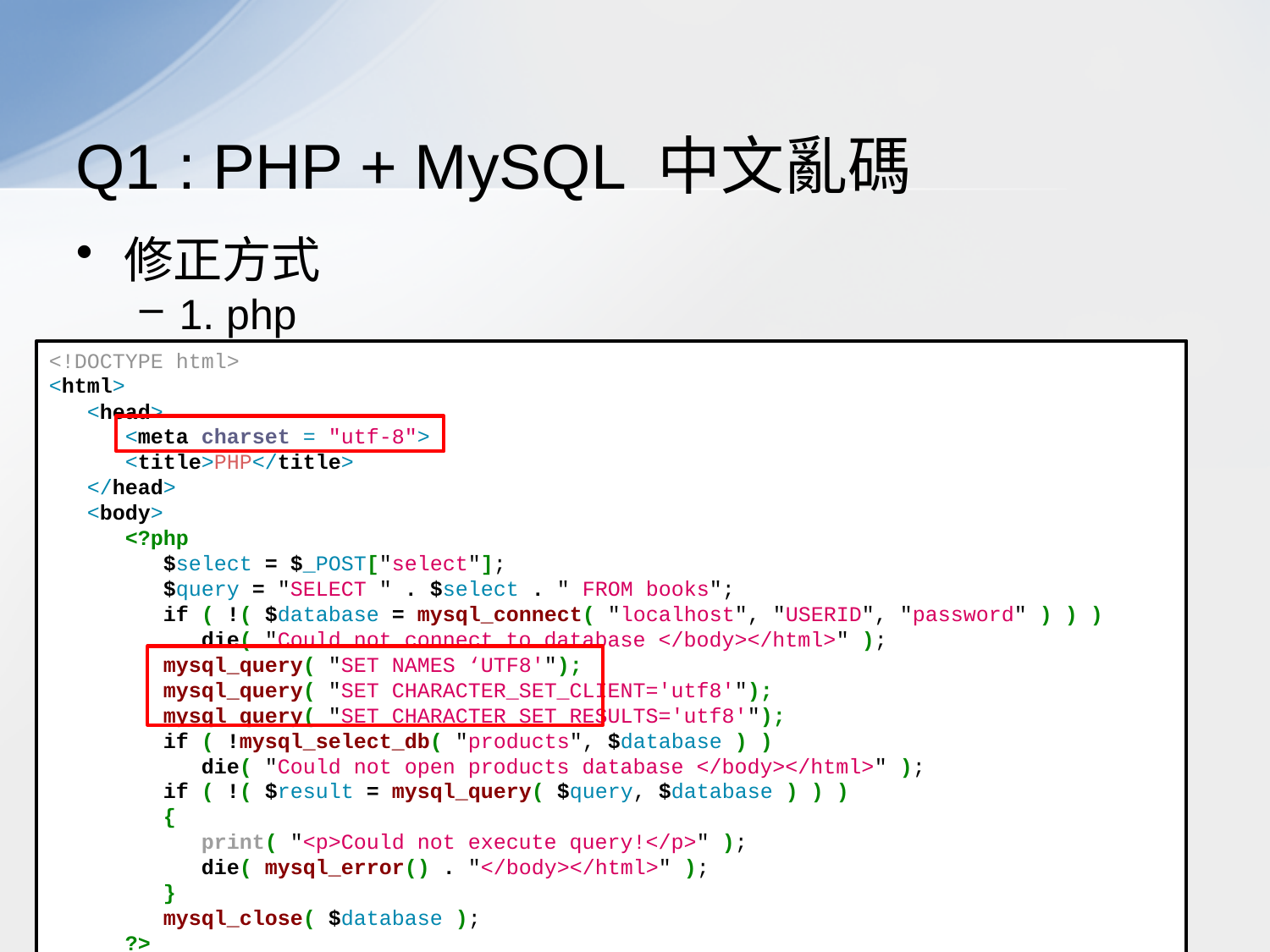

# Q1 : PHP + MySQL 中文亂碼
修正方式
1. php
<!DOCTYPE html>
<html>
   <head>
      <meta charset = "utf-8">
      <title>PHP</title>
   </head>
   <body>
      <?php
         $select = $_POST["select"];
         $query = "SELECT " . $select . " FROM books";
         if ( !( $database = mysql_connect( "localhost", "USERID", "password" ) ) )
            die( "Could not connect to database </body></html>" );
         mysql_query( "SET NAMES ‘UTF8′");
         mysql_query( "SET CHARACTER_SET_CLIENT='utf8'");
         mysql_query( "SET CHARACTER_SET_RESULTS='utf8'");
         if ( !mysql_select_db( "products", $database ) )
            die( "Could not open products database </body></html>" );
         if ( !( $result = mysql_query( $query, $database ) ) )
         {
            print( "<p>Could not execute query!</p>" );
            die( mysql_error() . "</body></html>" );
         }
         mysql_close( $database );
      ?>
</body>
</html>